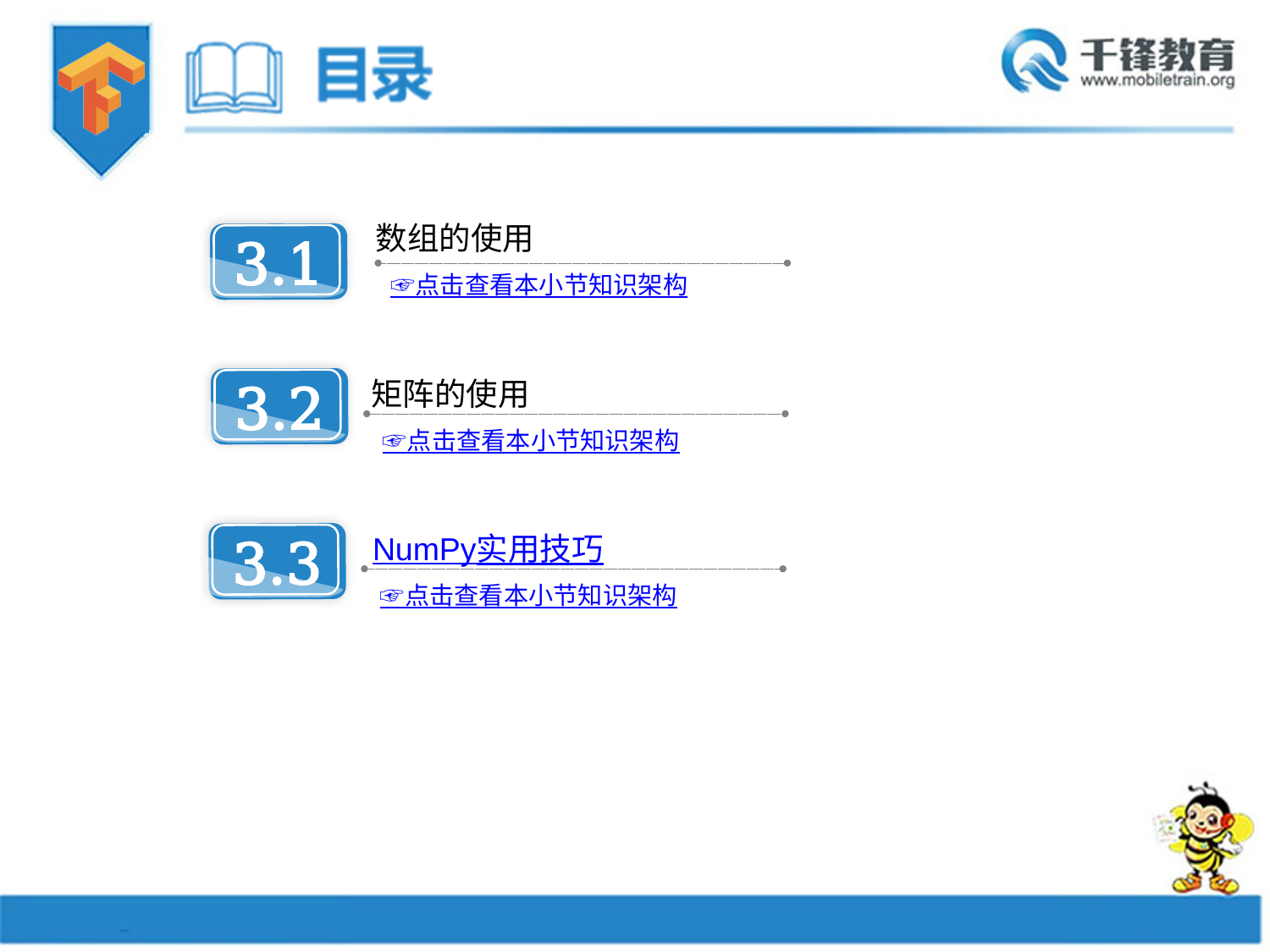

数组的使用
3.1

☞点击查看本小节知识架构
矩阵的使用

3.2

☞点击查看本小节知识架构
NumPy实用技巧

3.3

☞点击查看本小节知识架构